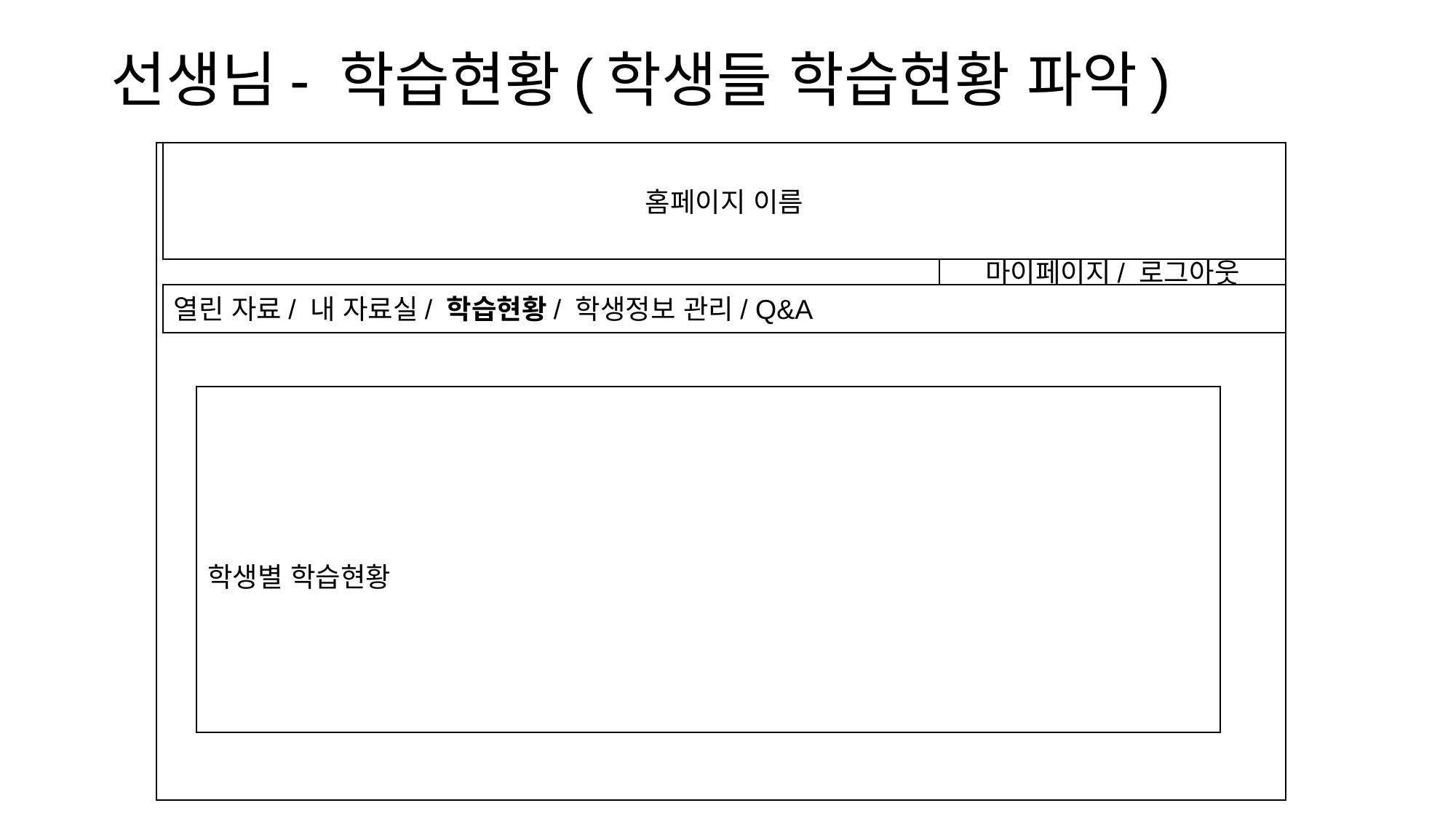

# 선생님- 학습현황(학생들 학습현황 파악)

홈페이지 이름
마이페이지/ 로그아웃
열린 자료/ 내 자료실/ 학습현황/ 학생정보 관리/ Q&A

학생별 학습현황